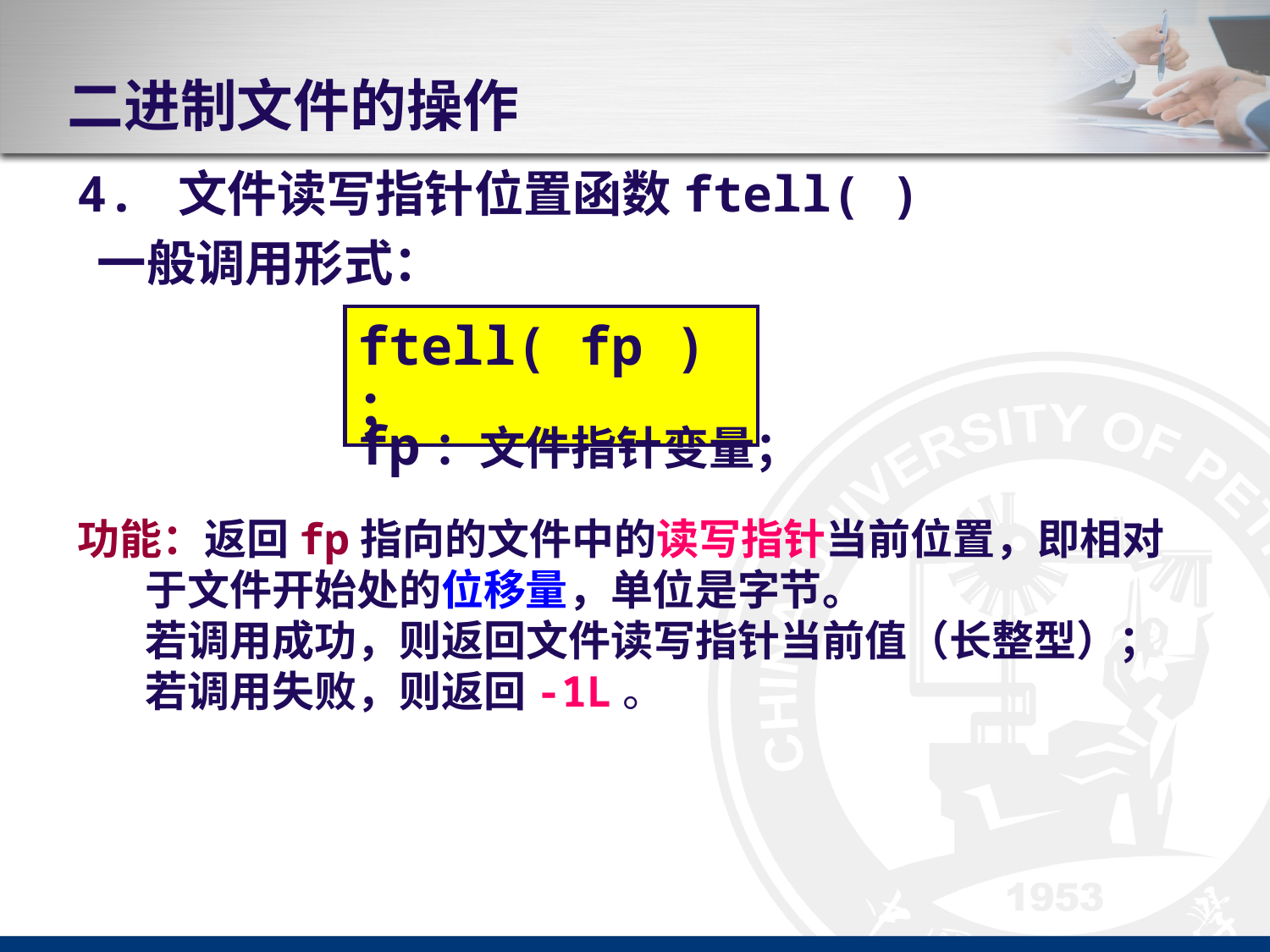

# 二进制文件的操作
4. 文件读写指针位置函数ftell( )
一般调用形式：
ftell( fp )；
fp：文件指针变量；
功能：返回fp指向的文件中的读写指针当前位置，即相对
      于文件开始处的位移量，单位是字节。
      若调用成功，则返回文件读写指针当前值（长整型）；
      若调用失败，则返回-1L。